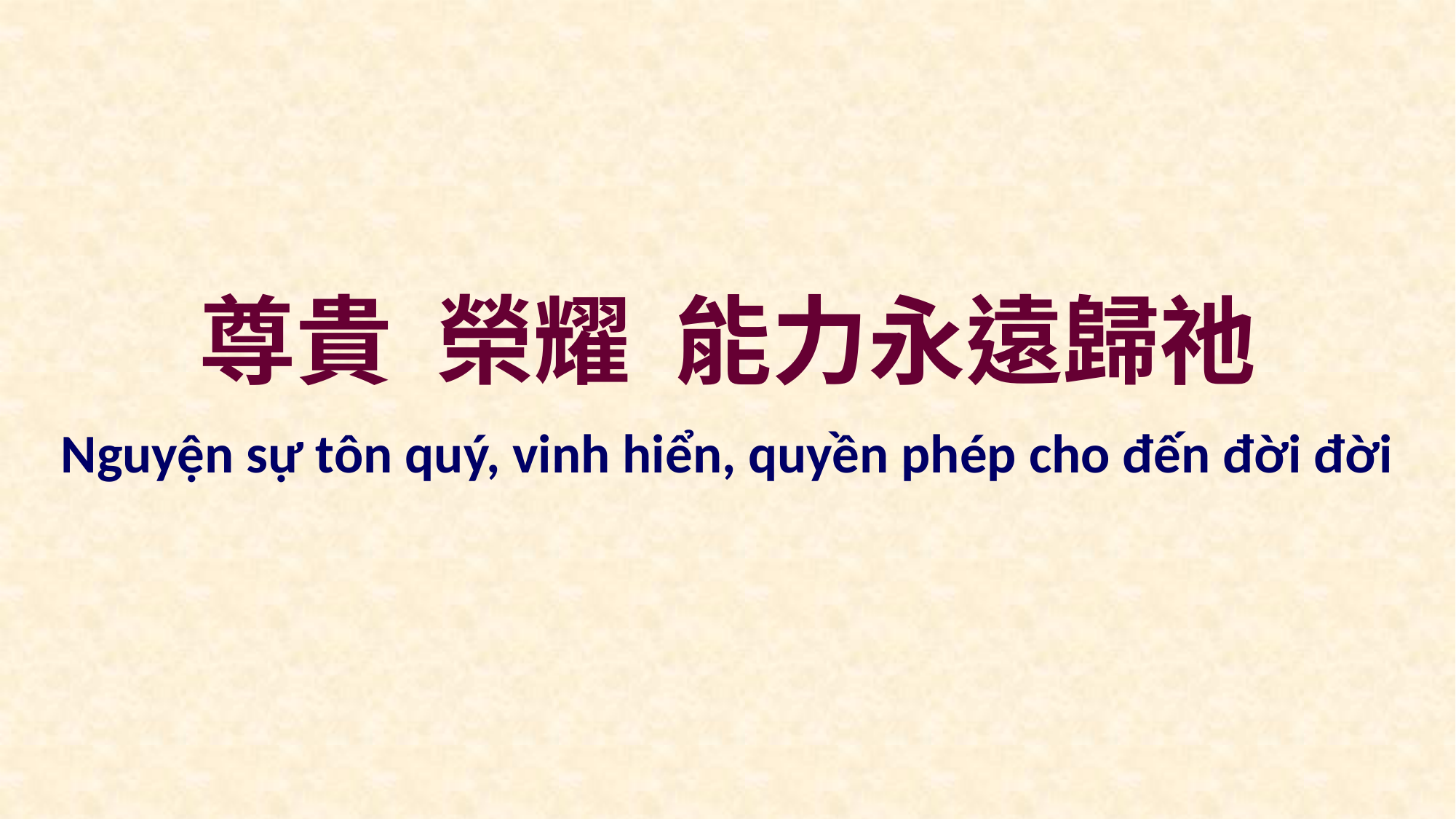

尊貴  榮耀  能力永遠歸祂
Nguyện sự tôn quý, vinh hiển, quyền phép cho đến đời đời